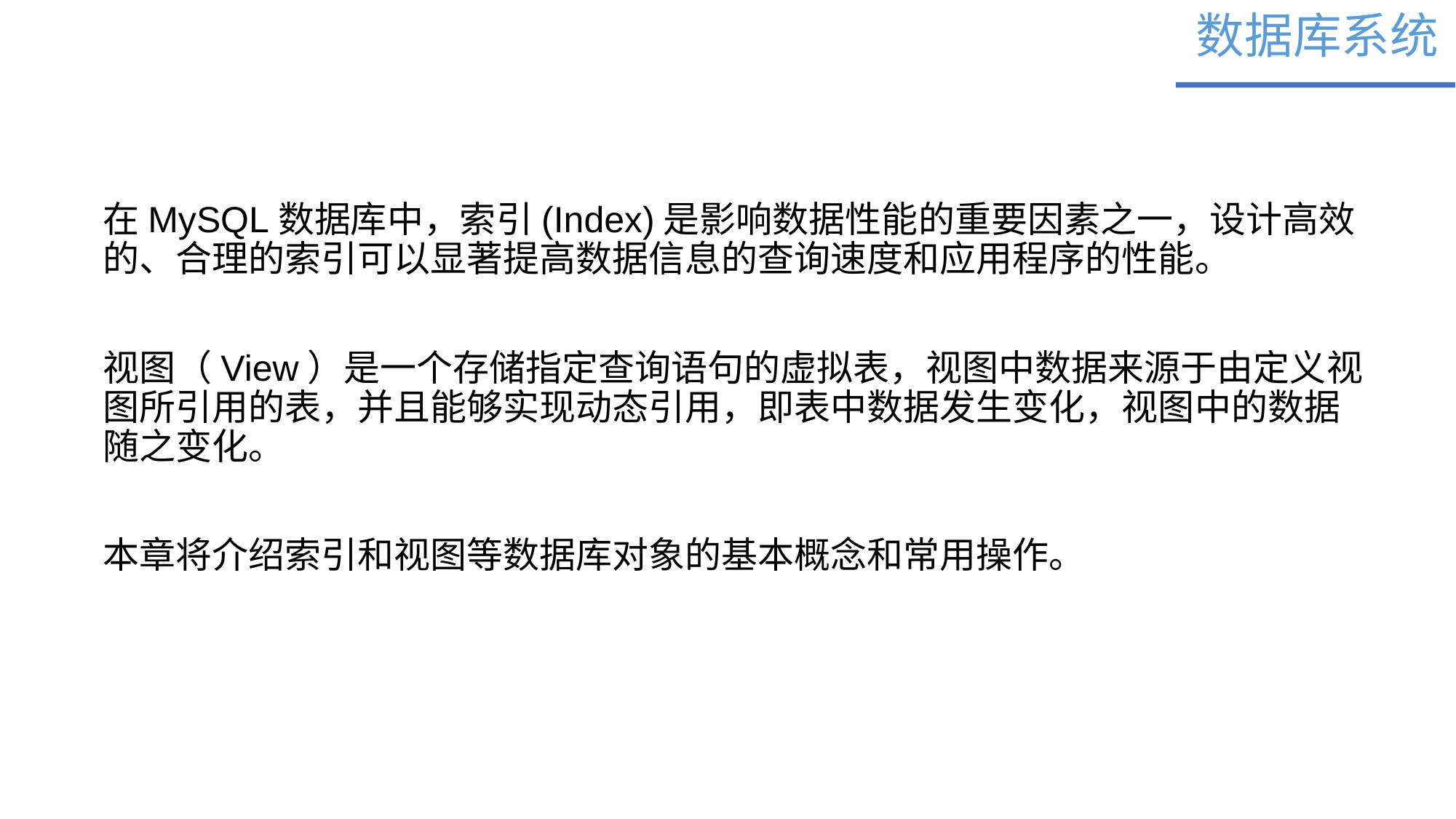

数据库系统

在MySQL数据库中，索引(Index)是影响数据性能的重要因素之一，设计高效的、合理的索引可以显著提高数据信息的查询速度和应用程序的性能。

视图（View）是一个存储指定查询语句的虚拟表，视图中数据来源于由定义视图所引用的表，并且能够实现动态引用，即表中数据发生变化，视图中的数据随之变化。

本章将介绍索引和视图等数据库对象的基本概念和常用操作。